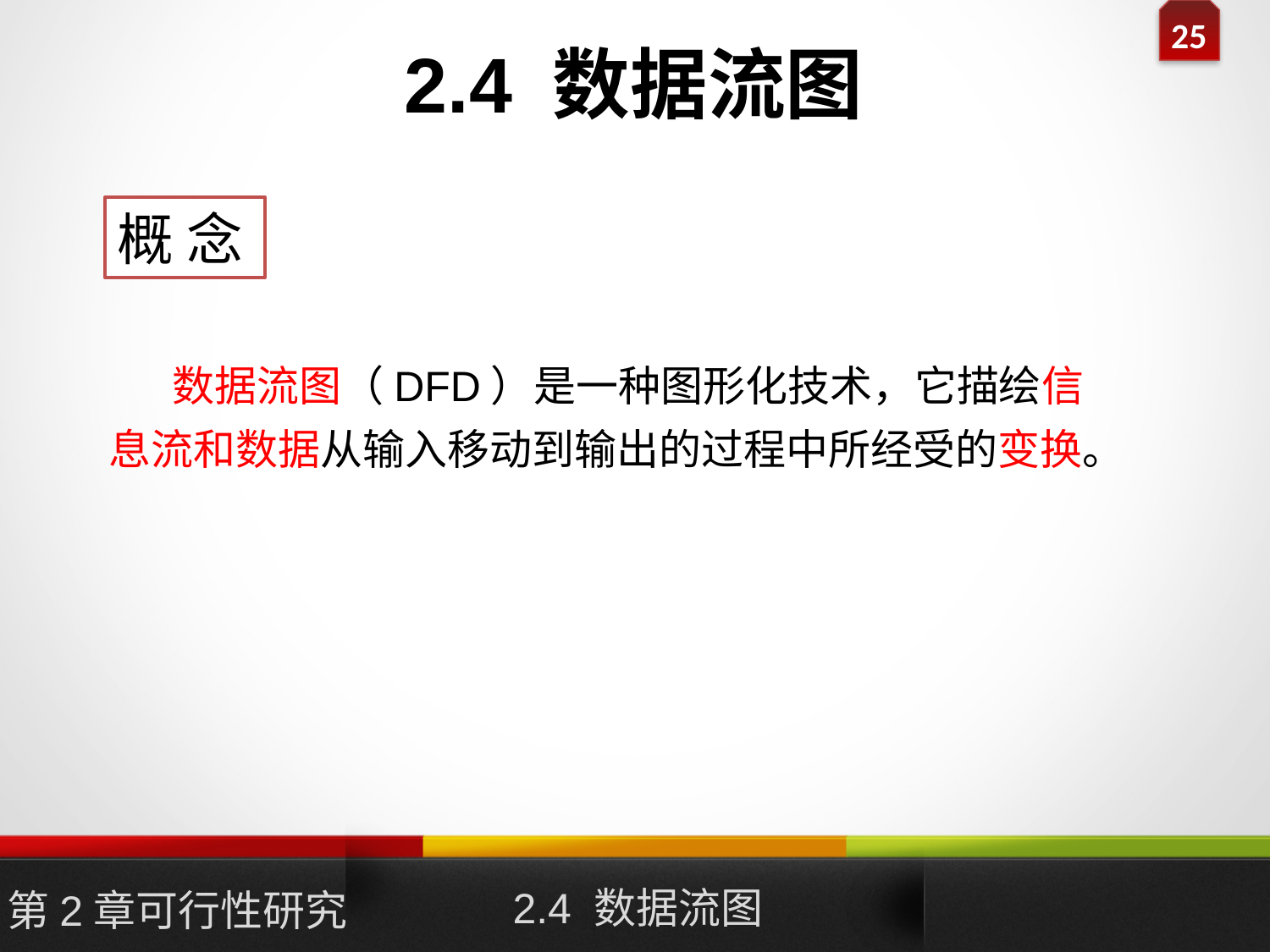

# 2.4 数据流图
概 念
数据流图（DFD）是一种图形化技术，它描绘信息流和数据从输入移动到输出的过程中所经受的变换。
2.4 数据流图
第2章可行性研究